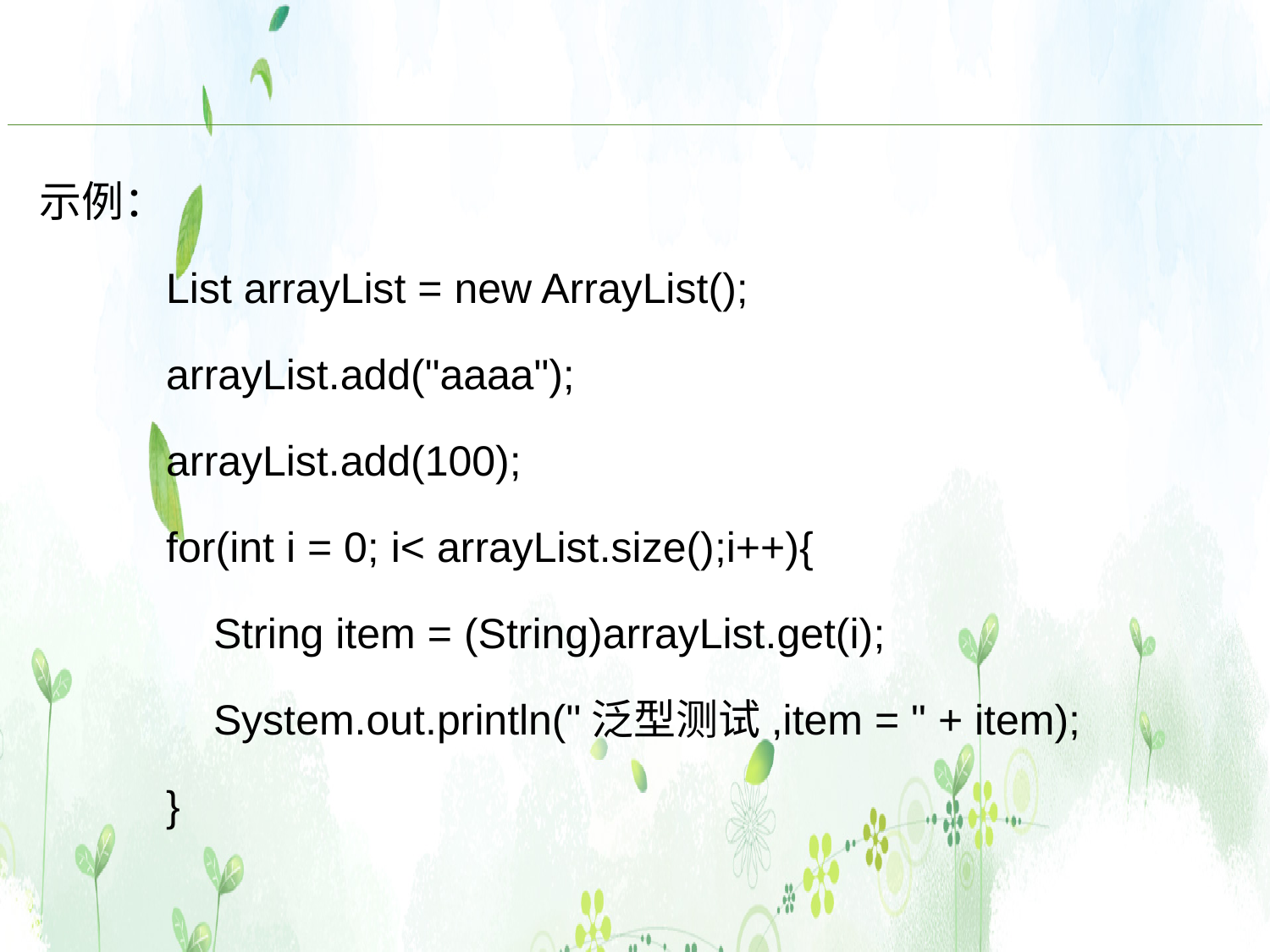

示例：
	List arrayList = new ArrayList();
arrayList.add("aaaa");
arrayList.add(100);
for(int i = 0; i< arrayList.size();i++){
    String item = (String)arrayList.get(i);
    System.out.println("泛型测试,item = " + item);
}